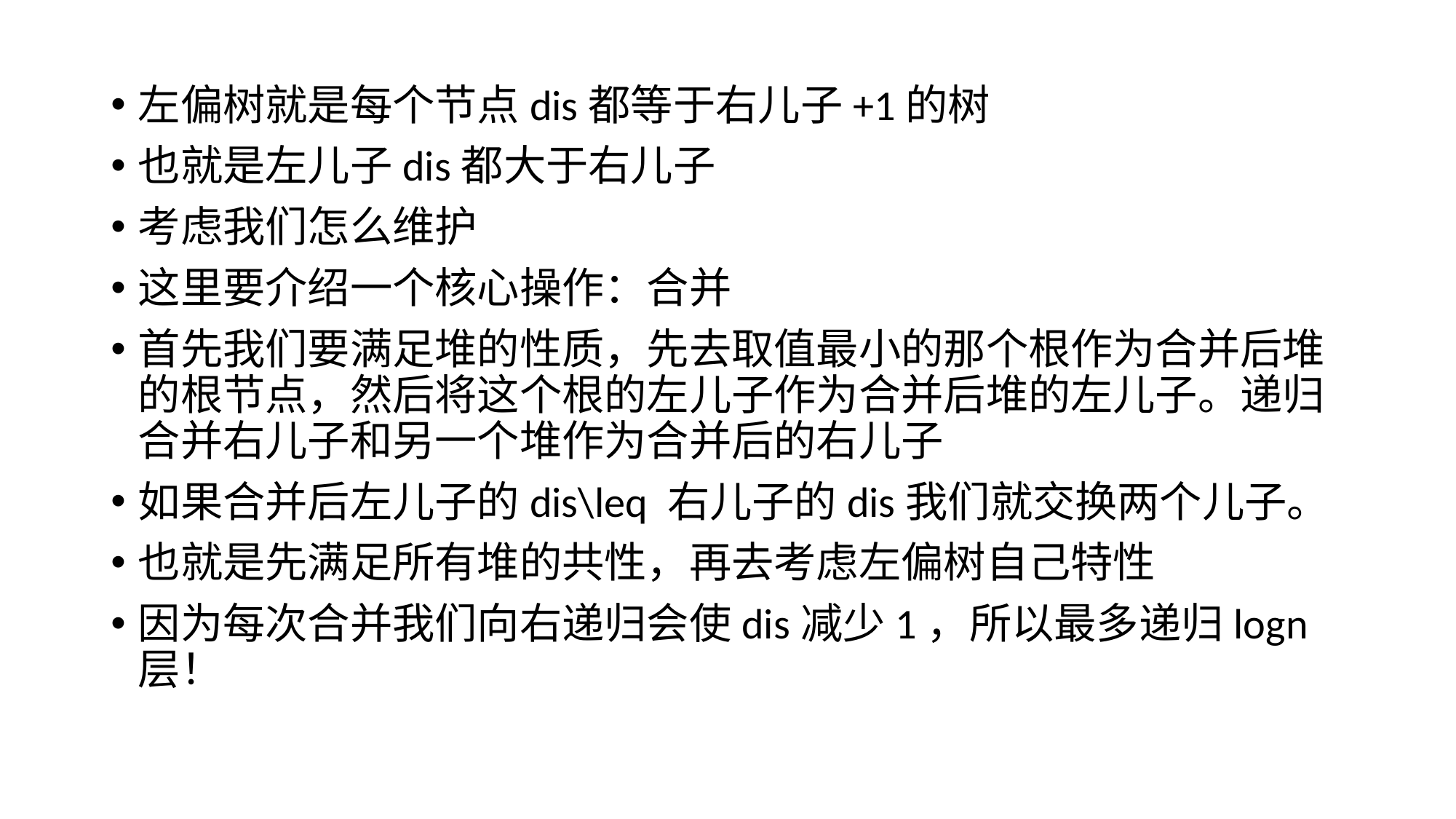

左偏树就是每个节点dis都等于右儿子+1的树
也就是左儿子dis都大于右儿子
考虑我们怎么维护
这里要介绍一个核心操作：合并
首先我们要满足堆的性质，先去取值最小的那个根作为合并后堆的根节点，然后将这个根的左儿子作为合并后堆的左儿子。递归合并右儿子和另一个堆作为合并后的右儿子
如果合并后左儿子的dis\leq 右儿子的dis我们就交换两个儿子。
也就是先满足所有堆的共性，再去考虑左偏树自己特性
因为每次合并我们向右递归会使dis减少1，所以最多递归logn层！